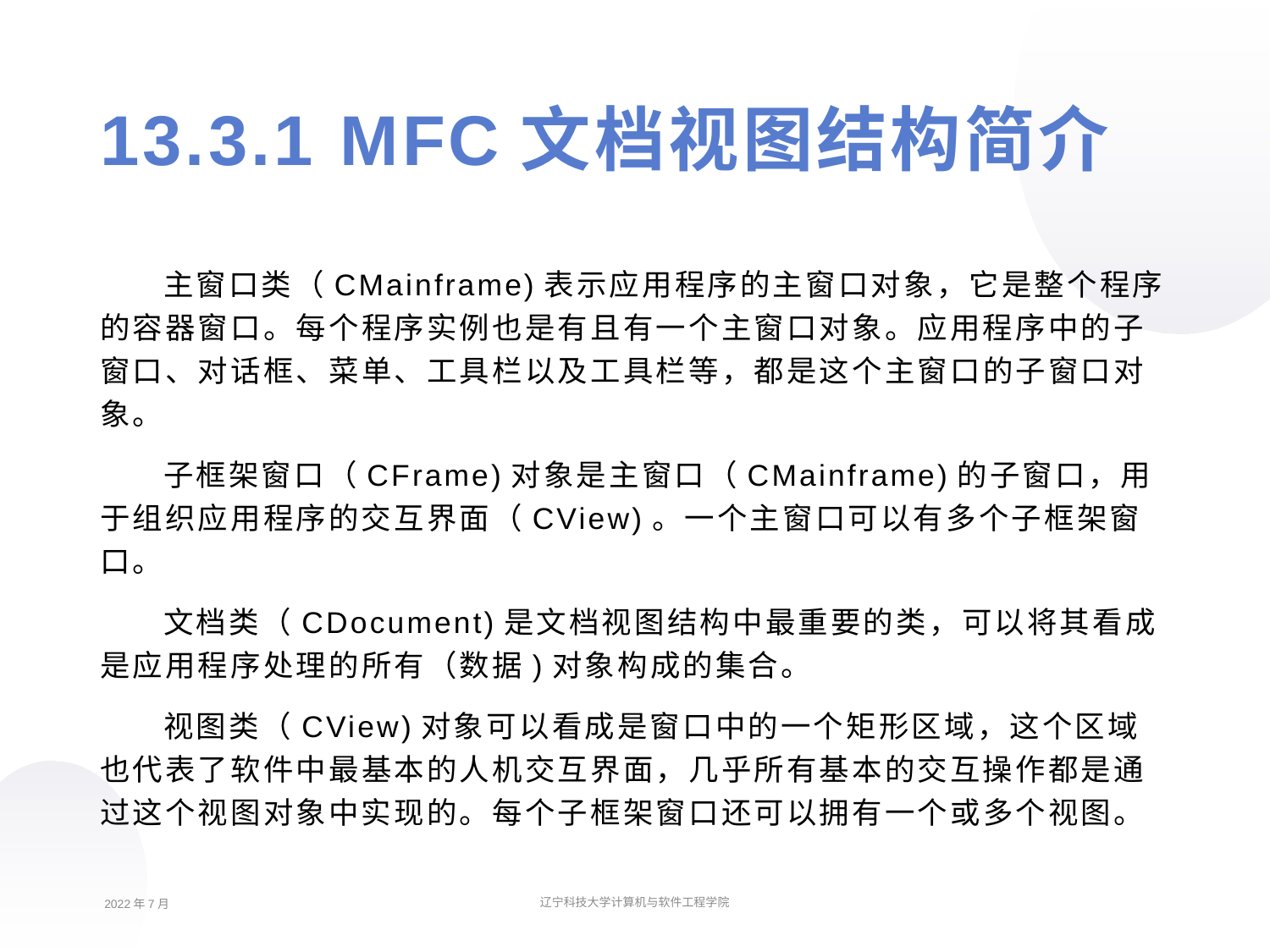

13.3.1 MFC文档视图结构简介
主窗口类（CMainframe)表示应用程序的主窗口对象，它是整个程序的容器窗口。每个程序实例也是有且有一个主窗口对象。应用程序中的子窗口、对话框、菜单、工具栏以及工具栏等，都是这个主窗口的子窗口对象。
子框架窗口（CFrame)对象是主窗口（CMainframe)的子窗口，用于组织应用程序的交互界面（CView)。一个主窗口可以有多个子框架窗口。
文档类（CDocument)是文档视图结构中最重要的类，可以将其看成是应用程序处理的所有（数据)对象构成的集合。
视图类（CView)对象可以看成是窗口中的一个矩形区域，这个区域也代表了软件中最基本的人机交互界面，几乎所有基本的交互操作都是通过这个视图对象中实现的。每个子框架窗口还可以拥有一个或多个视图。

2022年7月
辽宁科技大学计算机与软件工程学院
23